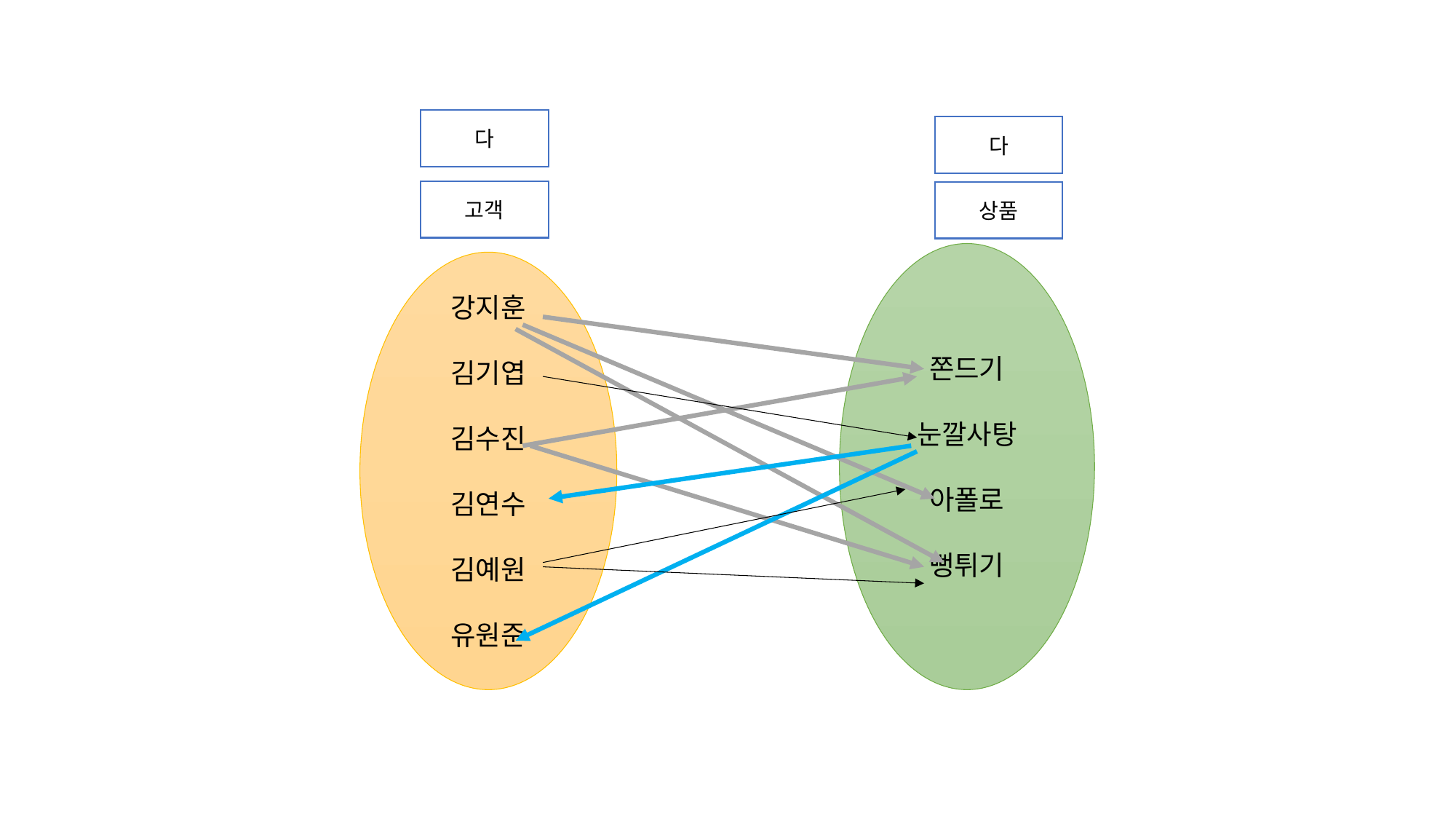

다
다
고객
상품
쫀드기

눈깔사탕

아폴로

뻥튀기
강지훈

김기엽

김수진

김연수

김예원

유원준